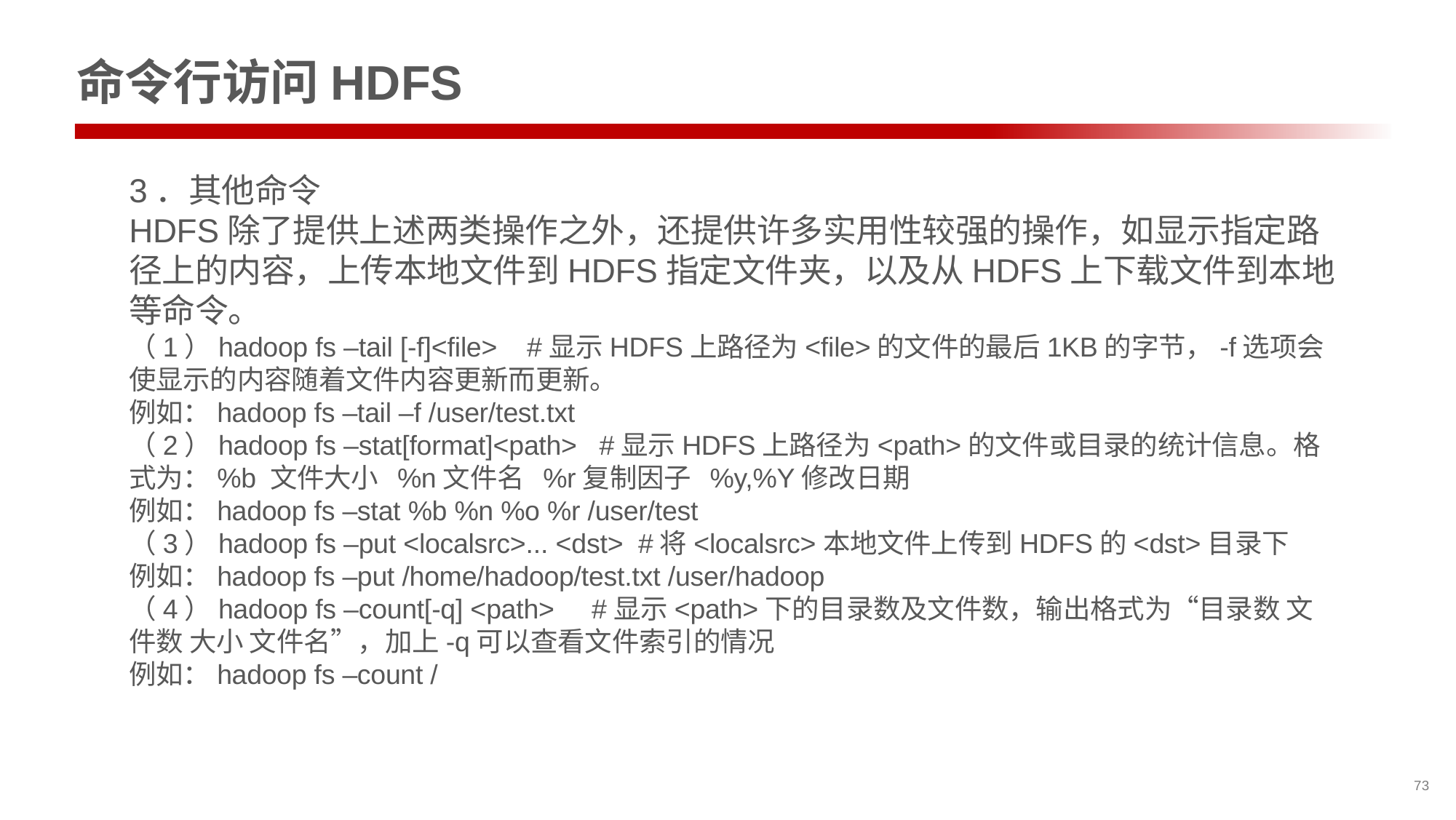

# 命令行访问HDFS

3．其他命令
HDFS除了提供上述两类操作之外，还提供许多实用性较强的操作，如显示指定路径上的内容，上传本地文件到HDFS指定文件夹，以及从HDFS上下载文件到本地等命令。
（1）hadoop fs –tail [-f]<file>    #显示HDFS上路径为<file>的文件的最后1KB的字节，-f选项会使显示的内容随着文件内容更新而更新。
例如：hadoop fs –tail –f /user/test.txt
（2）hadoop fs –stat[format]<path>   #显示HDFS上路径为<path>的文件或目录的统计信息。格式为：%b 文件大小  %n文件名  %r复制因子  %y,%Y修改日期
例如：hadoop fs –stat %b %n %o %r /user/test
（3）hadoop fs –put <localsrc>... <dst>  #将<localsrc>本地文件上传到HDFS的<dst>目录下
例如：hadoop fs –put /home/hadoop/test.txt /user/hadoop
（4）hadoop fs –count[-q] <path>     #显示<path>下的目录数及文件数，输出格式为“目录数 文件数 大小 文件名”，加上-q可以查看文件索引的情况
例如：hadoop fs –count /
73